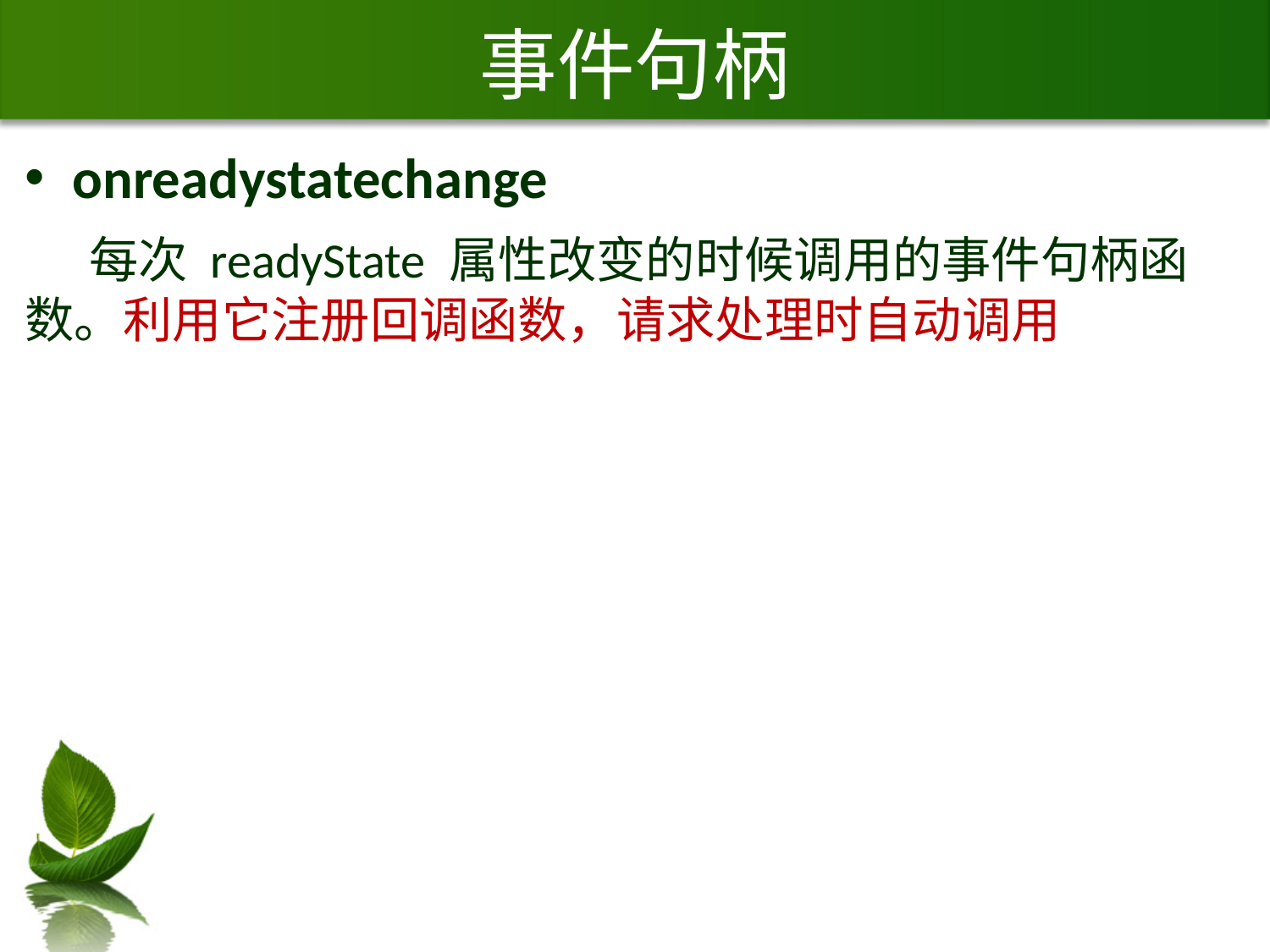

# 事件句柄
onreadystatechange
    每次 readyState 属性改变的时候调用的事件句柄函数。利用它注册回调函数，请求处理时自动调用